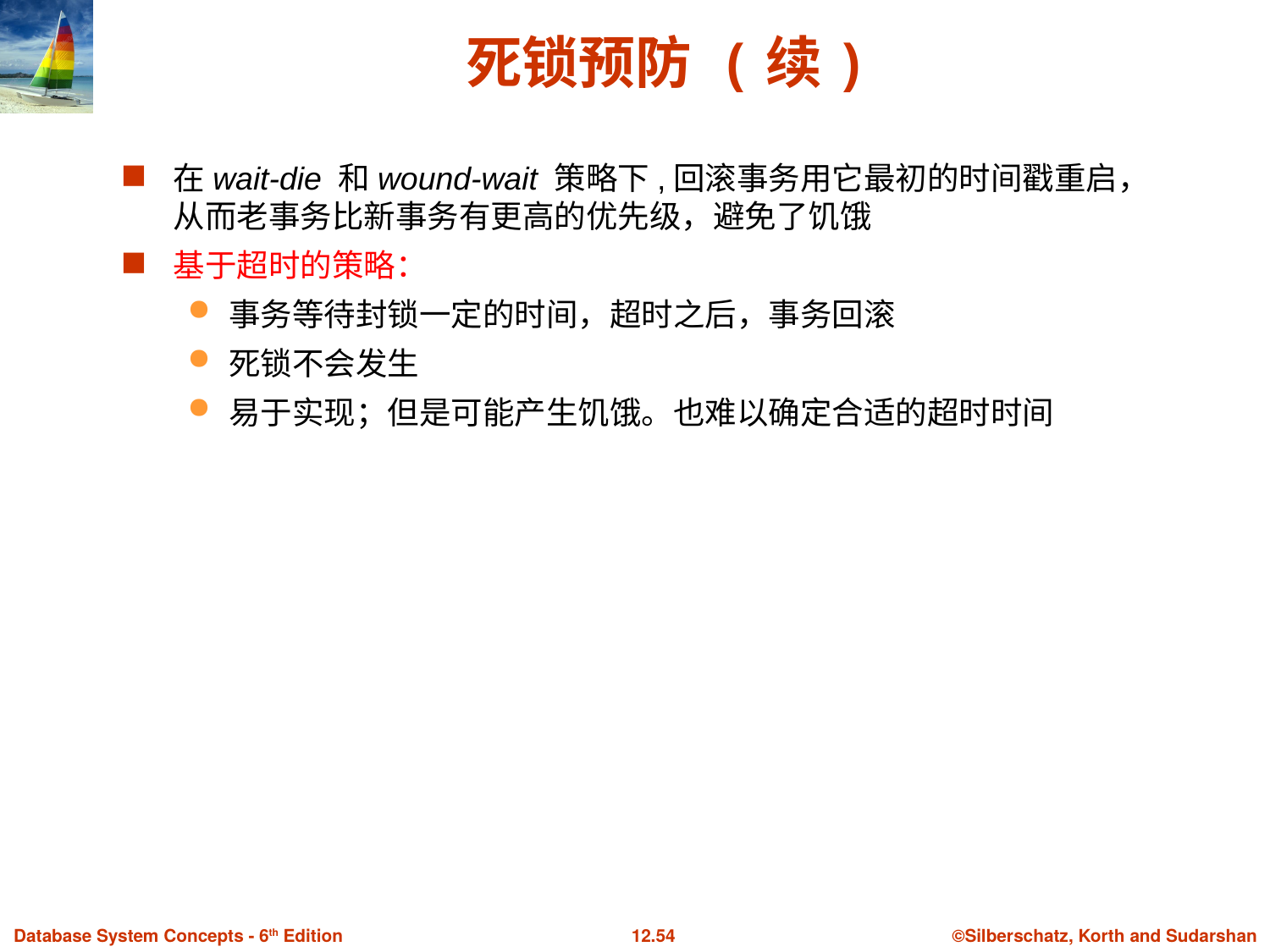

在wait-die 和wound-wait 策略下,回滚事务用它最初的时间戳重启，从而老事务比新事务有更高的优先级，避免了饥饿
基于超时的策略：
事务等待封锁一定的时间，超时之后，事务回滚
死锁不会发生
易于实现；但是可能产生饥饿。也难以确定合适的超时时间
# 死锁预防 (续)